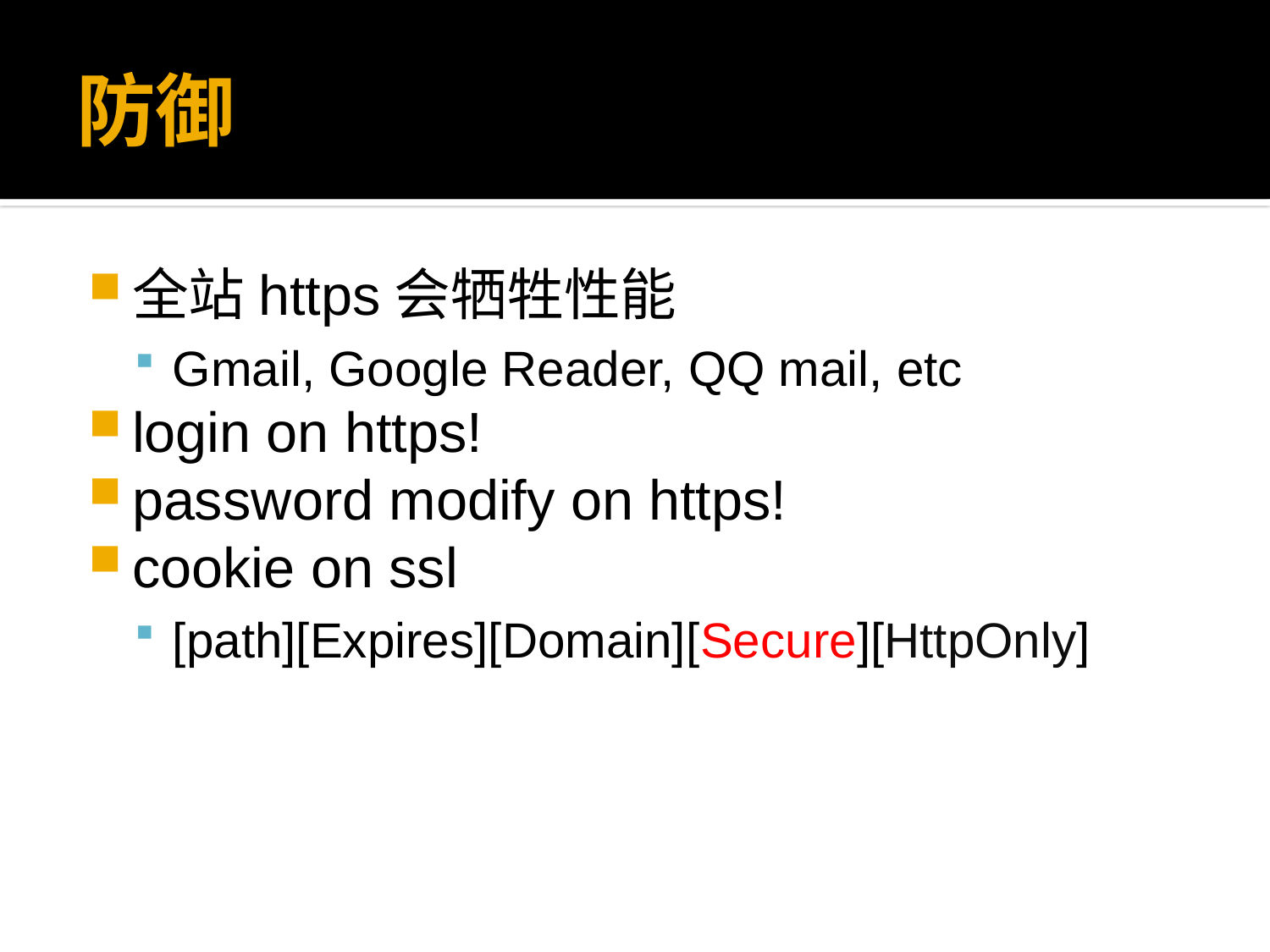

# 防御
全站https会牺牲性能
Gmail, Google Reader, QQ mail, etc
login on https!
password modify on https!
cookie on ssl
[path][Expires][Domain][Secure][HttpOnly]